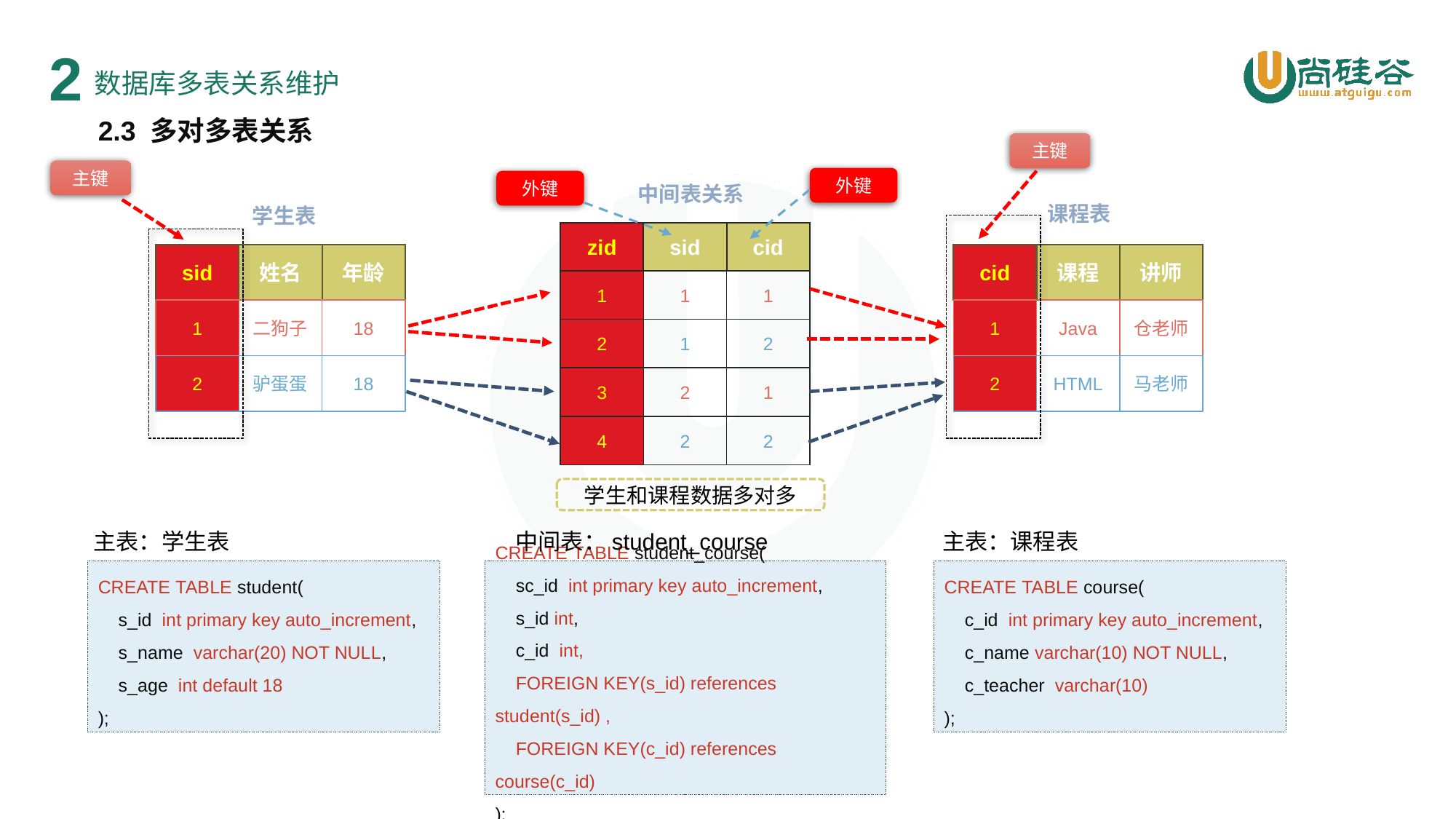

2
数据库多表关系维护
2.3 多对多表关系
主键
主键
外键
外键
中间表关系
课程表
学生表

zid
sid
cid

cid
课程
讲师
sid
姓名
年龄
1
1
1
1
Java
仓老师
1
二狗子
18
2
1
2
2
HTML
马老师
2
驴蛋蛋
18
3
2
1
4
2
2
学生和课程数据多对多
主表：学生表
中间表：student_course
主表：课程表
CREATE TABLE student(
    s_id  int primary key auto_increment,
    s_name  varchar(20) NOT NULL,
    s_age  int default 18
);
CREATE TABLE student_course(
    sc_id  int primary key auto_increment,
    s_id int,
    c_id  int,
    FOREIGN KEY(s_id) references student(s_id) ,
    FOREIGN KEY(c_id) references course(c_id)
);
CREATE TABLE course(
    c_id  int primary key auto_increment,
    c_name varchar(10) NOT NULL,
    c_teacher  varchar(10)
);